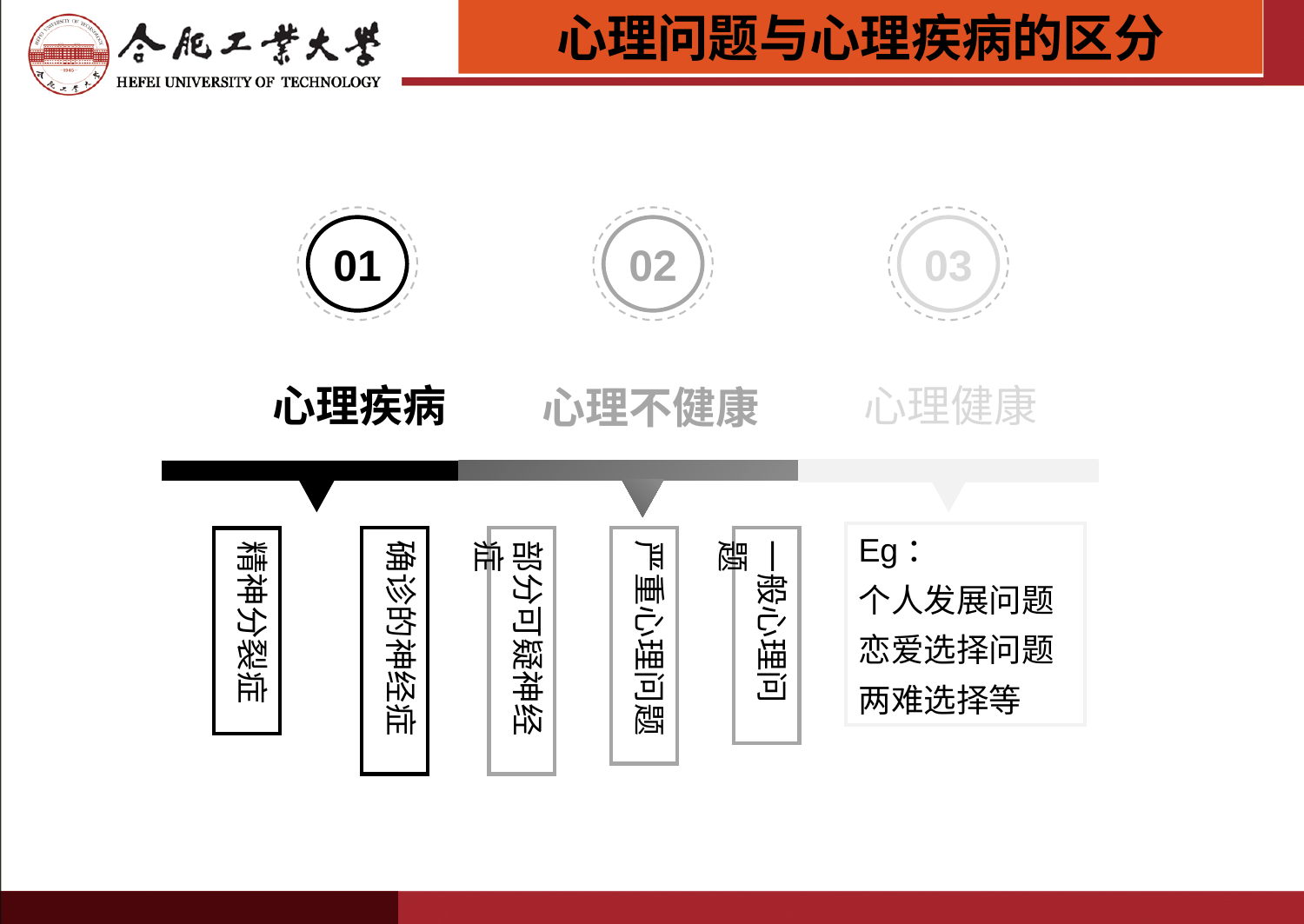

心理问题与心理疾病的区分

01
02
03
心理疾病
心理健康
心理不健康

Eg：
个人发展问题
恋爱选择问题
两难选择等
确诊的神经症
部分可疑神经症
严重心理问题
一般心理问题
精神分裂症